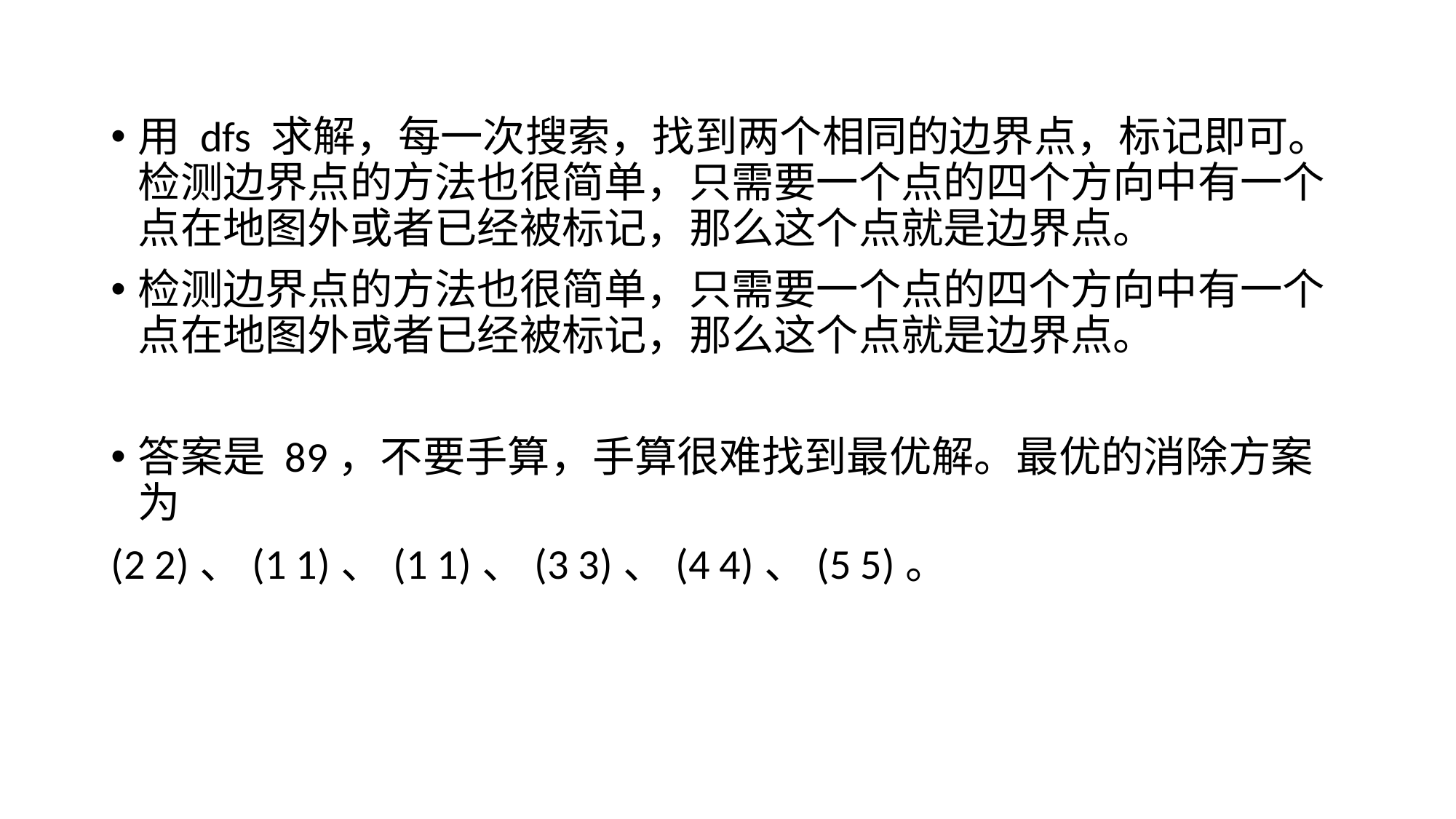

# 用 dfs 求解，每一次搜索，找到两个相同的边界点，标记即可。检测边界点的方法也很简单，只需要一个点的四个方向中有一个点在地图外或者已经被标记，那么这个点就是边界点。
检测边界点的方法也很简单，只需要一个点的四个方向中有一个点在地图外或者已经被标记，那么这个点就是边界点。

答案是 89，不要手算，手算很难找到最优解。最优的消除方案为
(2 2)、(1 1)、(1 1)、(3 3)、(4 4)、(5 5)。